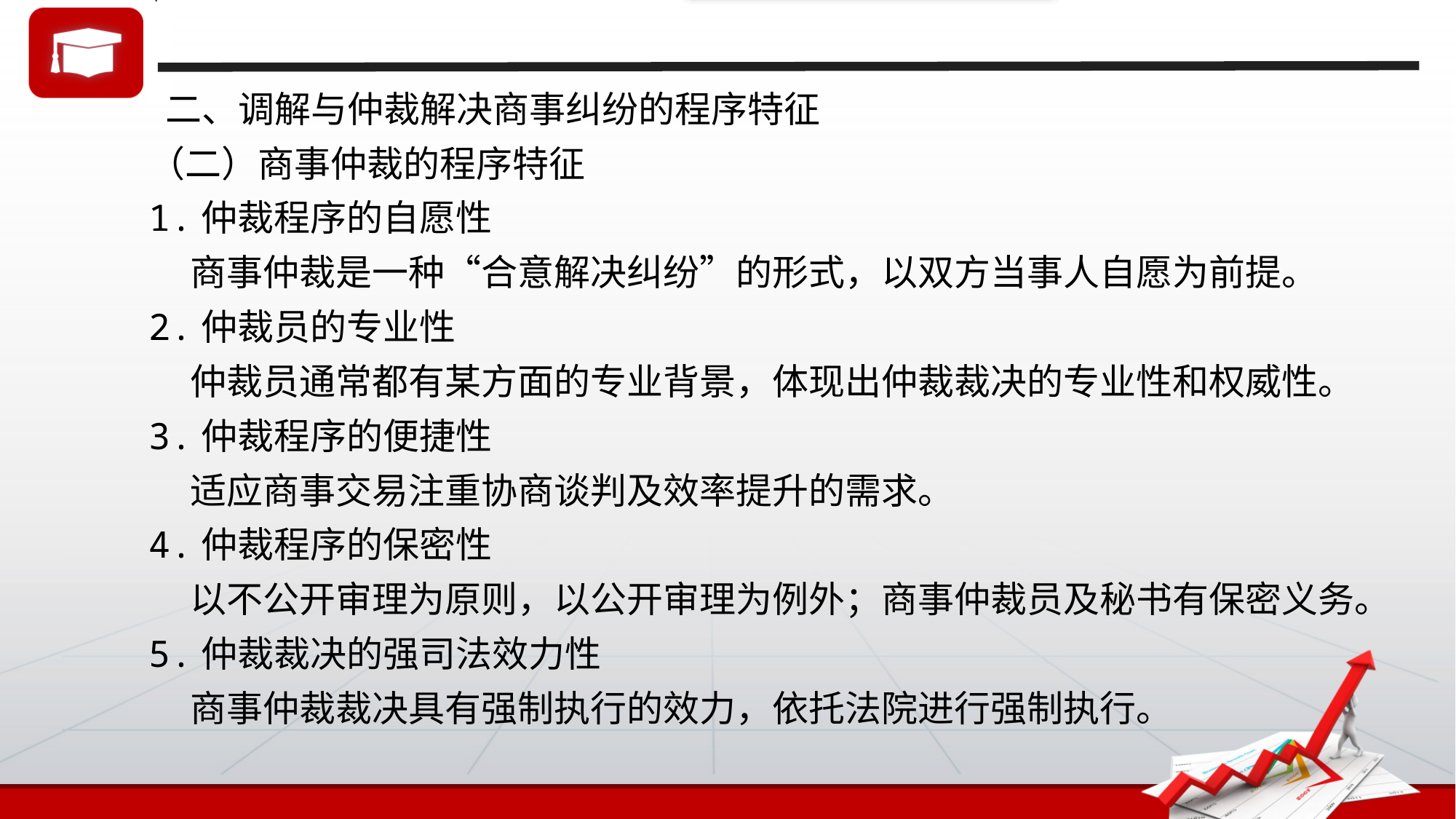

二、调解与仲裁解决商事纠纷的程序特征
（二）商事仲裁的程序特征
1.仲裁程序的自愿性
    商事仲裁是一种“合意解决纠纷”的形式，以双方当事人自愿为前提。
2.仲裁员的专业性
    仲裁员通常都有某方面的专业背景，体现出仲裁裁决的专业性和权威性。
3.仲裁程序的便捷性
    适应商事交易注重协商谈判及效率提升的需求。
4.仲裁程序的保密性
    以不公开审理为原则，以公开审理为例外；商事仲裁员及秘书有保密义务。
5.仲裁裁决的强司法效力性
    商事仲裁裁决具有强制执行的效力，依托法院进行强制执行。